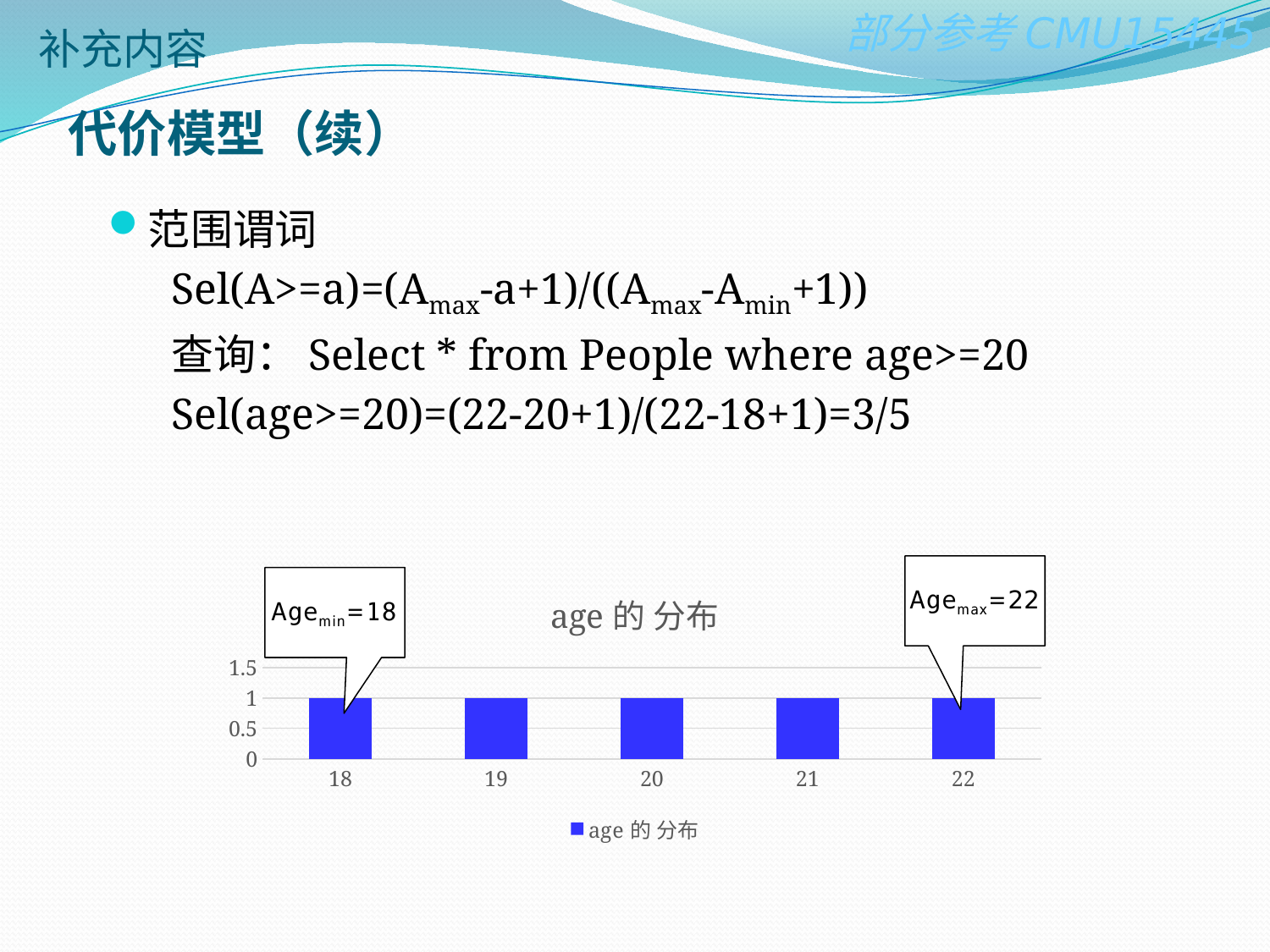

补充内容
代价模型（续）
范围谓词
Sel(A>=a)=(Amax-a+1)/((Amax-Amin+1))
查询：Select * from People where age>=20
Sel(age>=20)=(22-20+1)/(22-18+1)=3/5

Agemax=22

### Chart:

| Category | age的 分布 |
|---|---|
| 18 | 1.0 |
| 19 | 1.0 |
| 20 | 1.0 |
| 21 | 1.0 |
| 22 | 1.0 |
Agemin=18